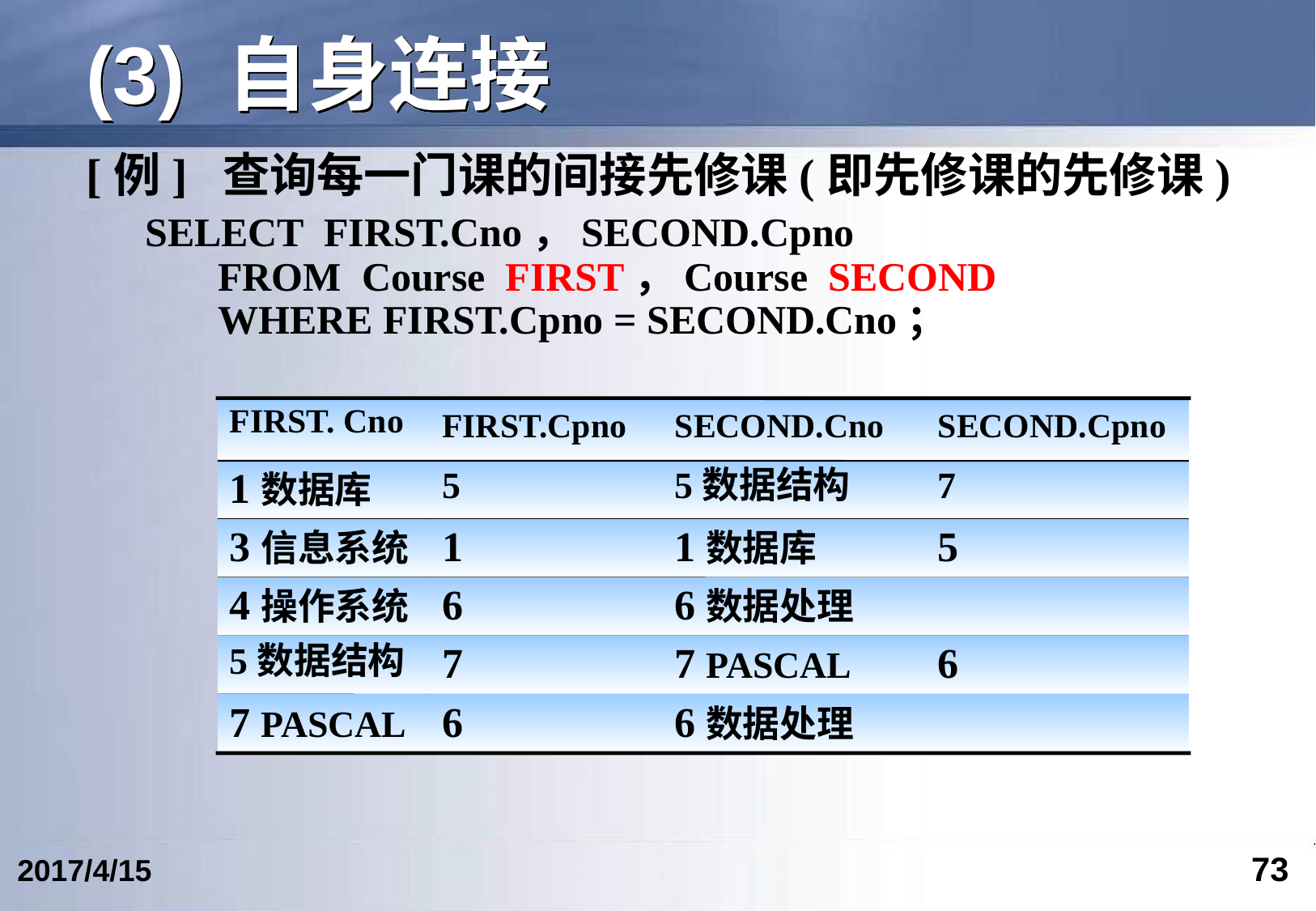

# (3) 自身连接
[例]  查询每一门课的间接先修课(即先修课的先修课)
     SELECT  FIRST.Cno，SECOND.Cpno
             FROM  Course  FIRST，Course  SECOND
             WHERE FIRST.Cpno = SECOND.Cno；
FIRST. Cno

FIRST.Cpno
SECOND.Cno
SECOND.Cpno
1数据库

5
5数据结构
7

3信息系统
1
1数据库
5

4操作系统
6
6数据处理

5数据结构
7
7 PASCAL
6

7 PASCAL
6
6数据处理

73
2017/4/15